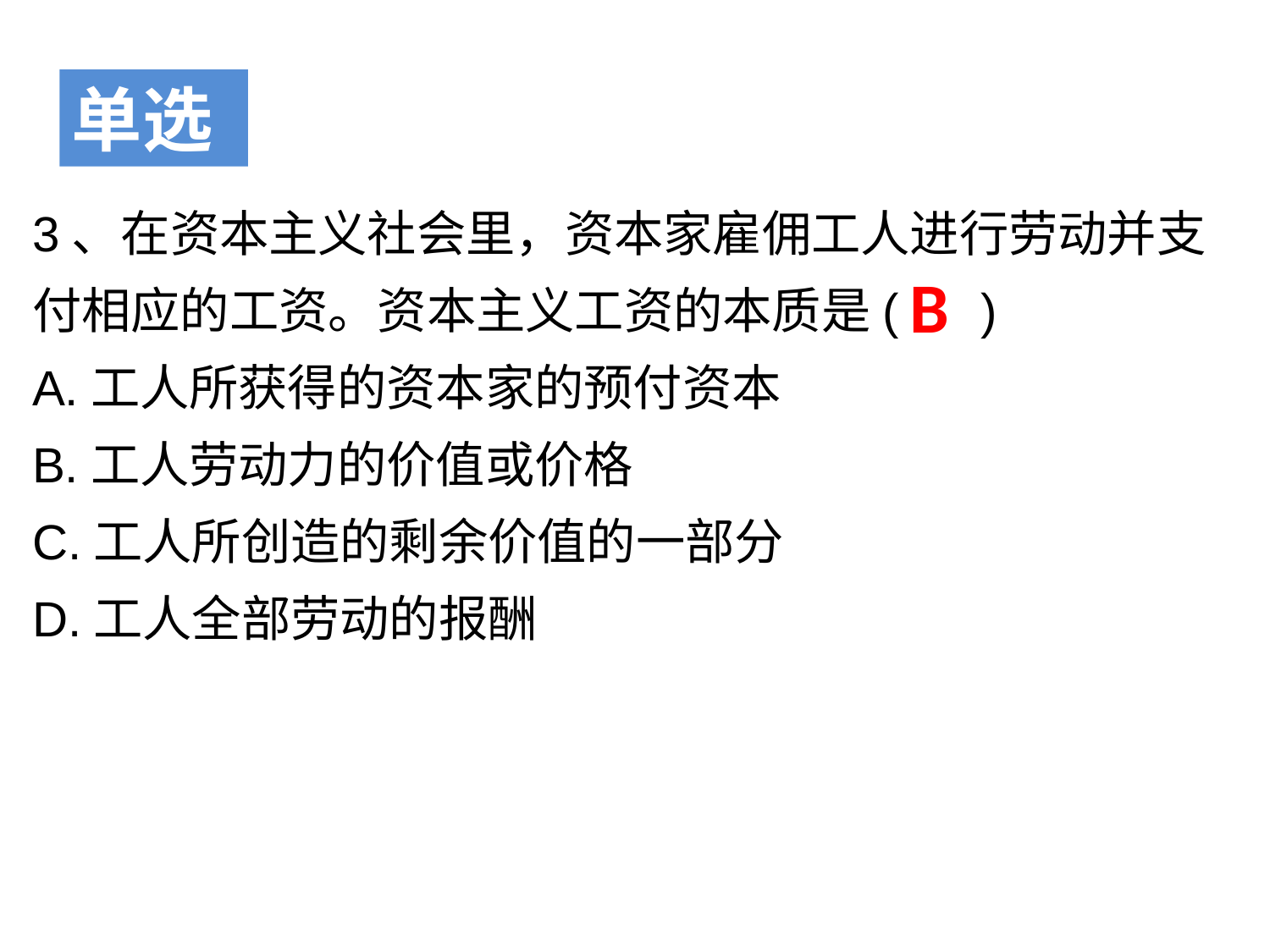

单选
3、在资本主义社会里，资本家雇佣工人进行劳动并支付相应的工资。资本主义工资的本质是(      )
A.工人所获得的资本家的预付资本
B.工人劳动力的价值或价格
C.工人所创造的剩余价值的一部分
D.工人全部劳动的报酬

B